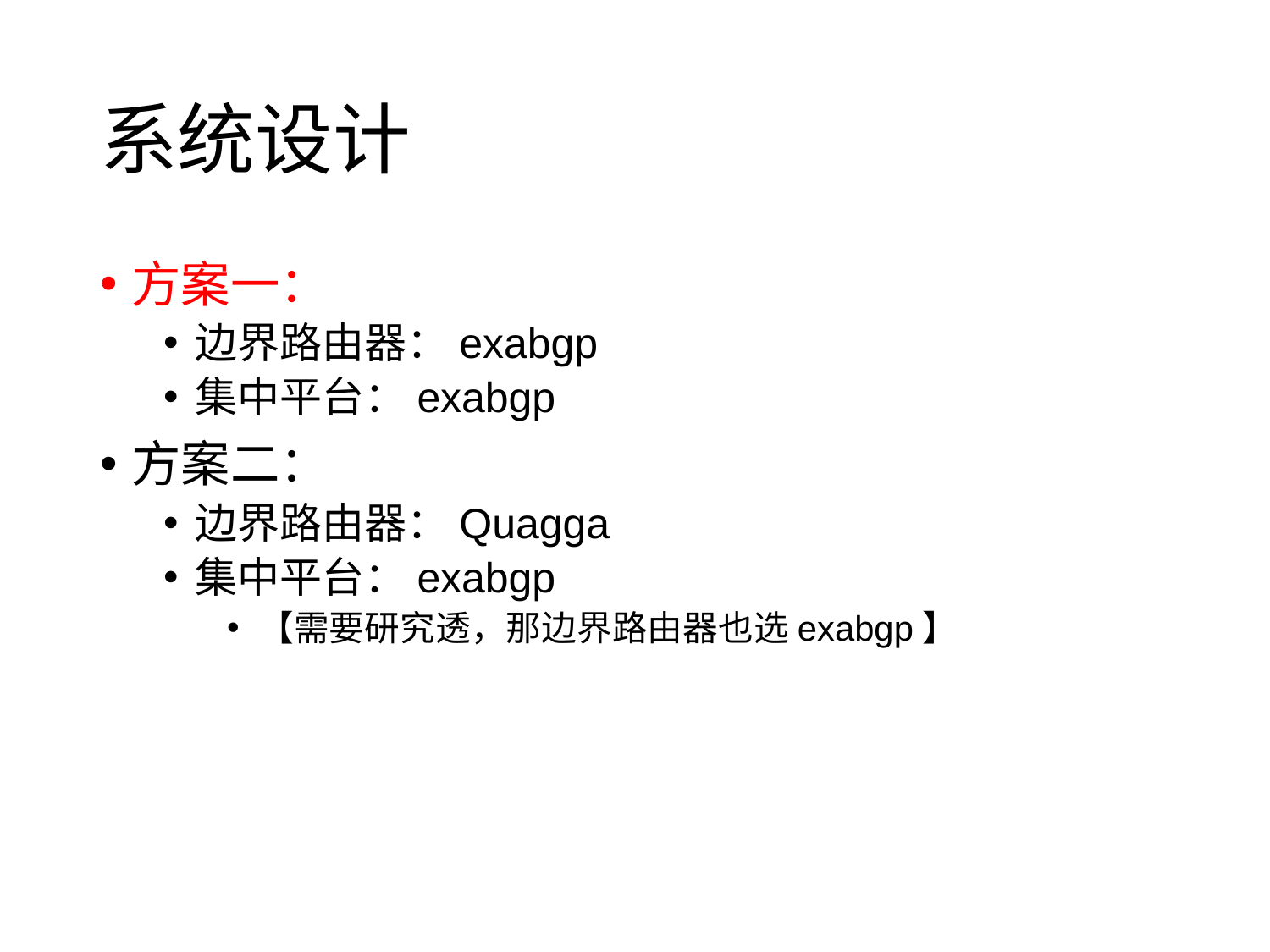

# 系统设计
方案一：
边界路由器：exabgp
集中平台：exabgp
方案二：
边界路由器：Quagga
集中平台：exabgp
【需要研究透，那边界路由器也选exabgp】